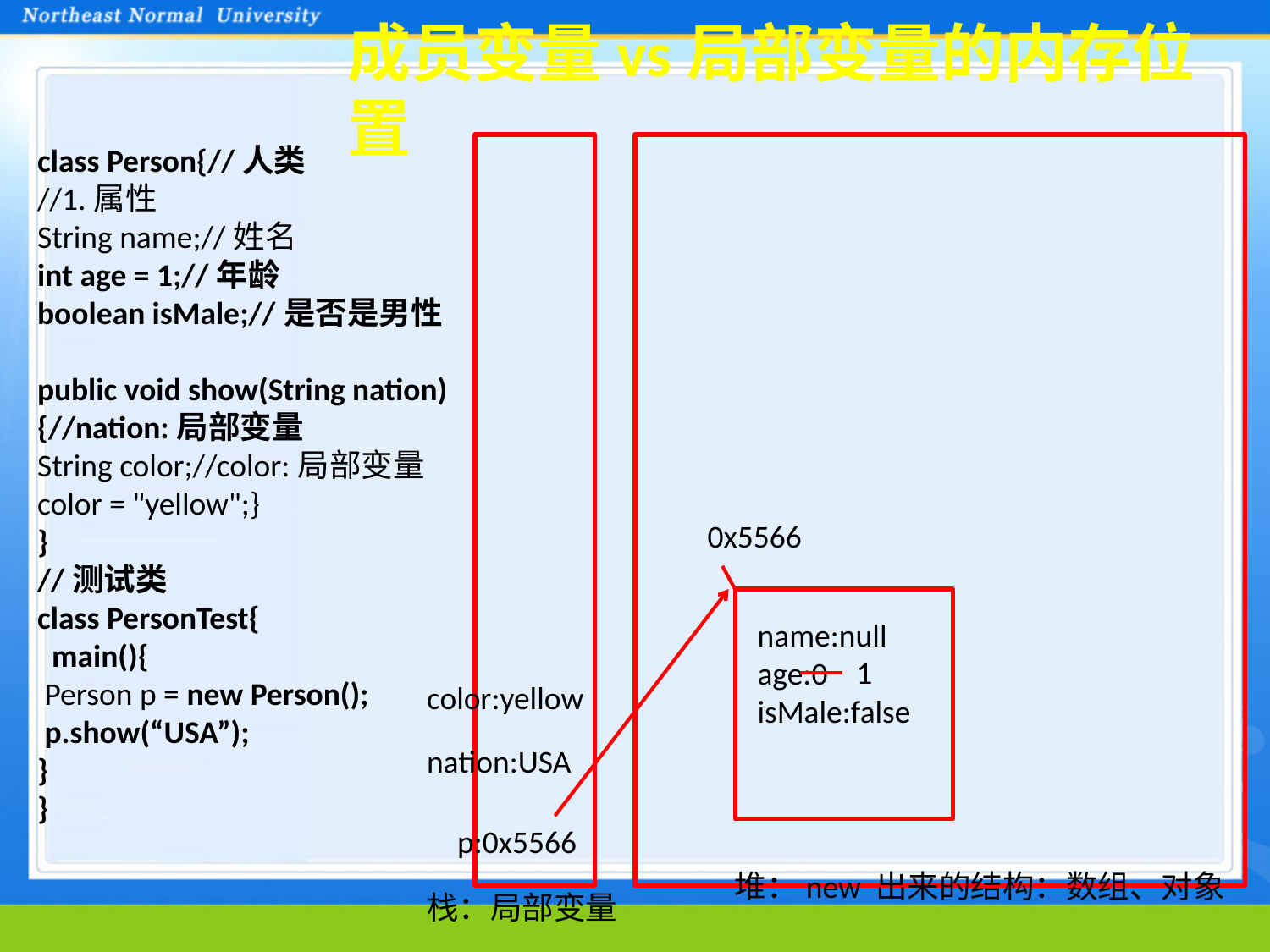

成员变量vs局部变量的内存位置
class Person{//人类
//1.属性
String name;//姓名
int age = 1;//年龄
boolean isMale;//是否是男性

public void show(String nation){//nation:局部变量
String color;//color:局部变量
color = "yellow";}
}
//测试类
class PersonTest{
  main(){
 Person p = new Person();
 p.show(“USA”);
}
}

0x5566

name:null
age:0
isMale:false
1
color:yellow
nation:USA
p:0x5566
堆：new 出来的结构：数组、对象
栈：局部变量